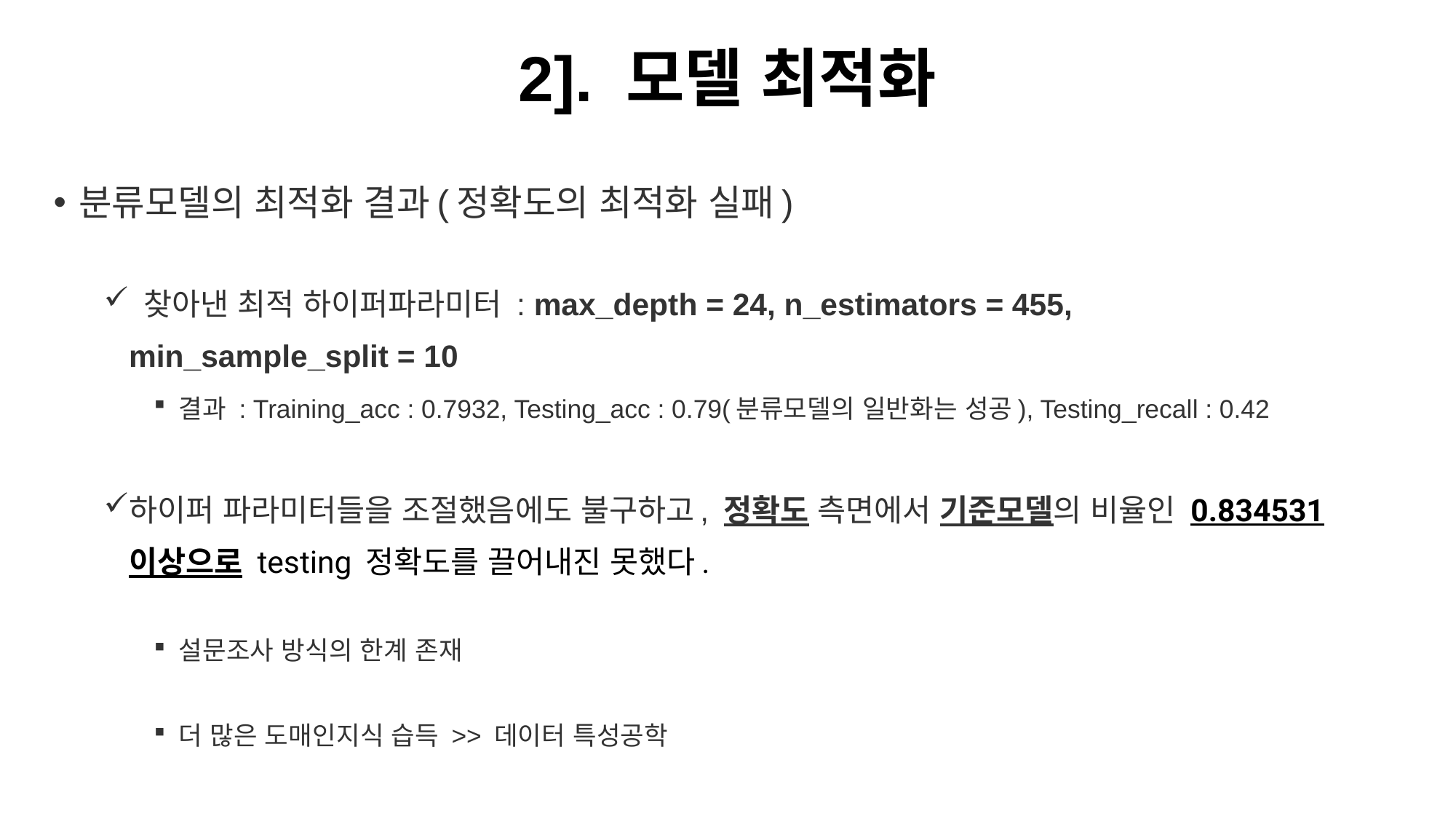

# 2]. 모델 최적화
분류모델의 최적화 결과(정확도의 최적화 실패)

 찾아낸 최적 하이퍼파라미터 : max_depth = 24, n_estimators = 455, min_sample_split = 10
결과 : Training_acc : 0.7932, Testing_acc : 0.79(분류모델의 일반화는 성공), Testing_recall : 0.42

하이퍼 파라미터들을 조절했음에도 불구하고, 정확도 측면에서 기준모델의 비율인 0.834531 이상으로 testing 정확도를 끌어내진 못했다.

설문조사 방식의 한계 존재

더 많은 도매인지식 습득 >> 데이터 특성공학